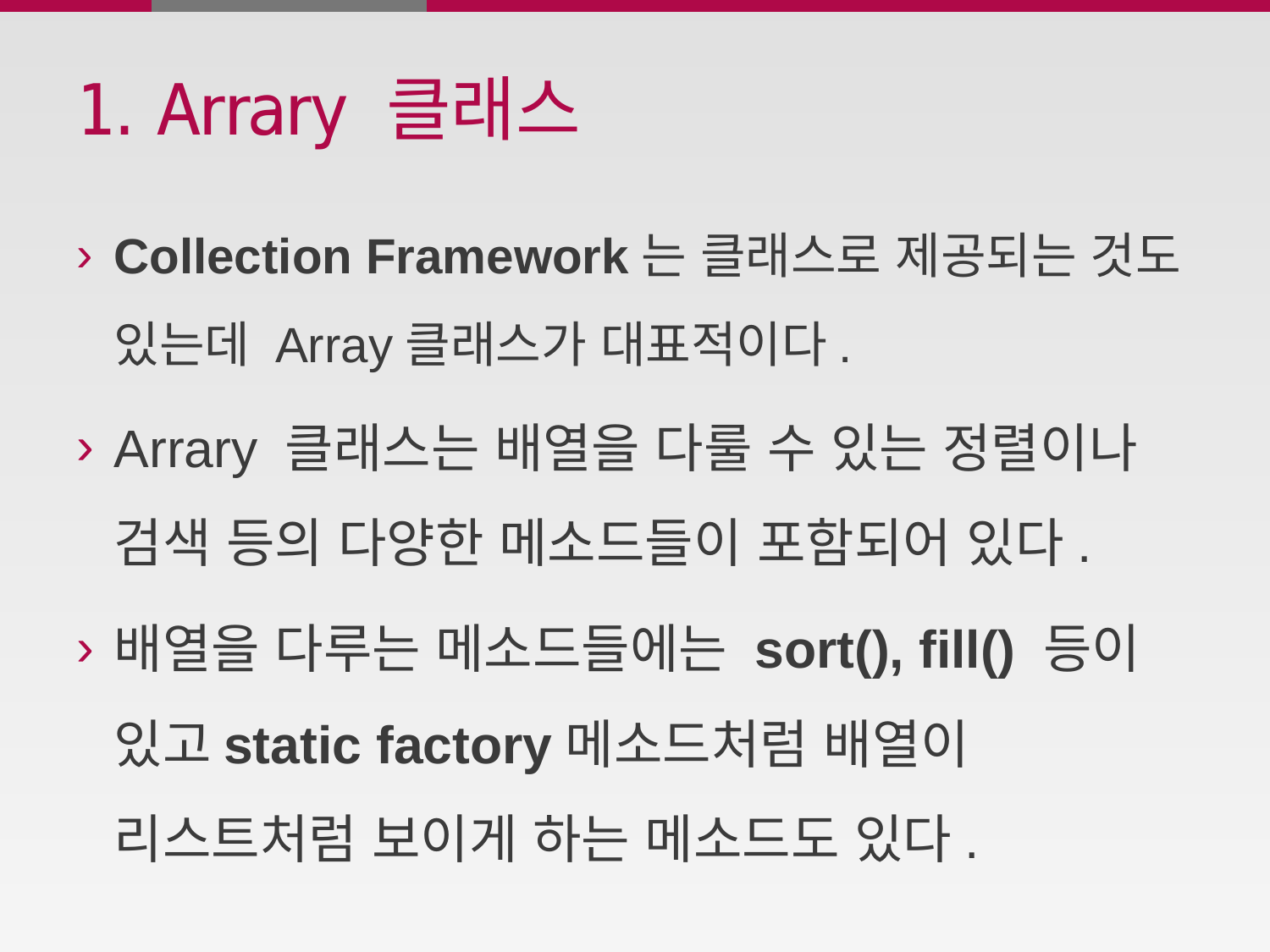

# 1. Arrary 클래스
Collection Framework는 클래스로 제공되는 것도 있는데 Array클래스가 대표적이다.
Arrary 클래스는 배열을 다룰 수 있는 정렬이나 검색 등의 다양한 메소드들이 포함되어 있다.
배열을 다루는 메소드들에는 sort(), fill() 등이 있고static factory메소드처럼 배열이 리스트처럼 보이게 하는 메소드도 있다.